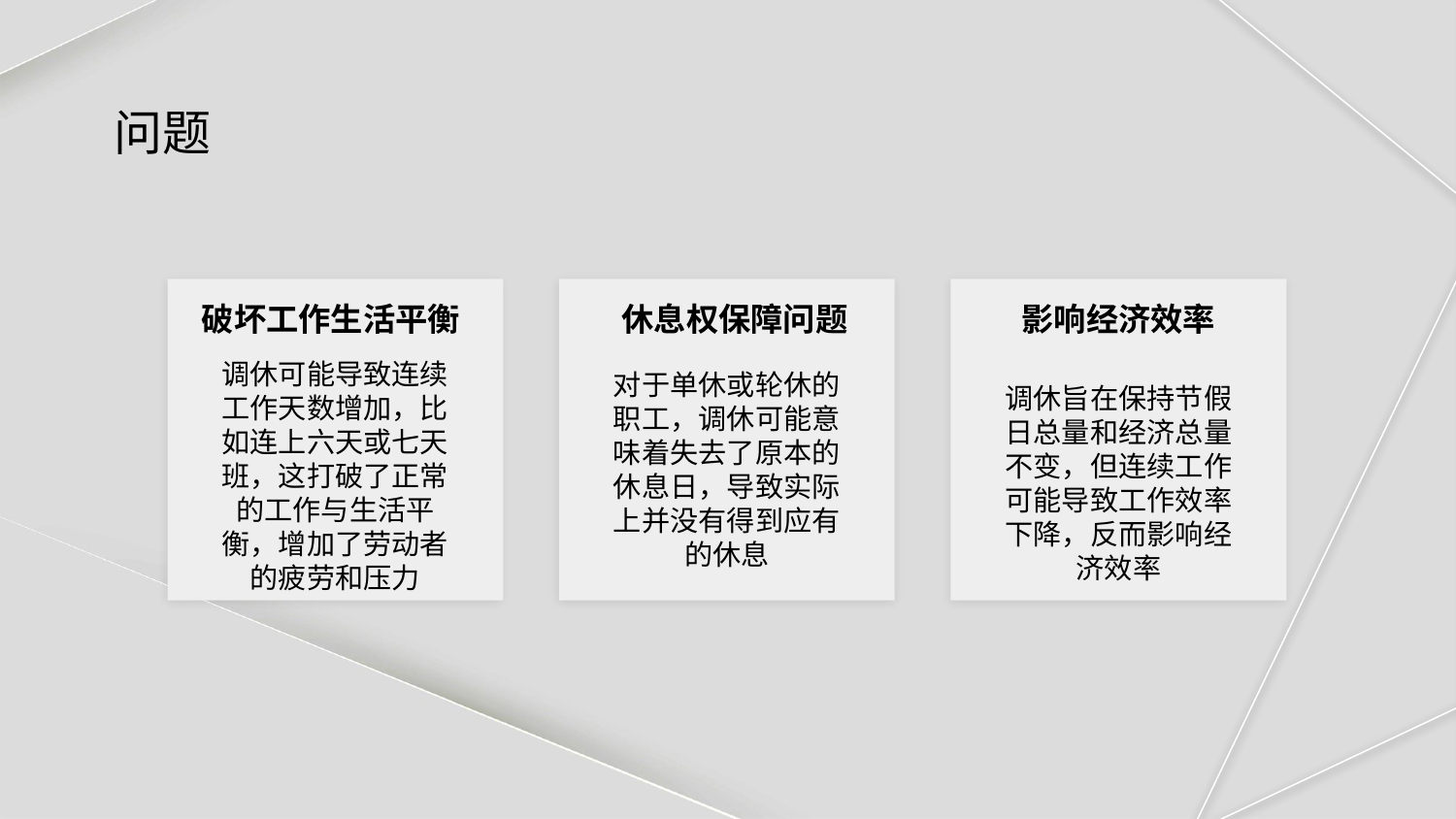

问题

# 破坏工作生活平衡
休息权保障问题
影响经济效率
调休可能导致连续工作天数增加，比如连上六天或七天班，这打破了正常的工作与生活平衡，增加了劳动者的疲劳和压力
对于单休或轮休的职工，调休可能意味着失去了原本的休息日，导致实际上并没有得到应有的休息
调休旨在保持节假日总量和经济总量不变，但连续工作可能导致工作效率下降，反而影响经济效率